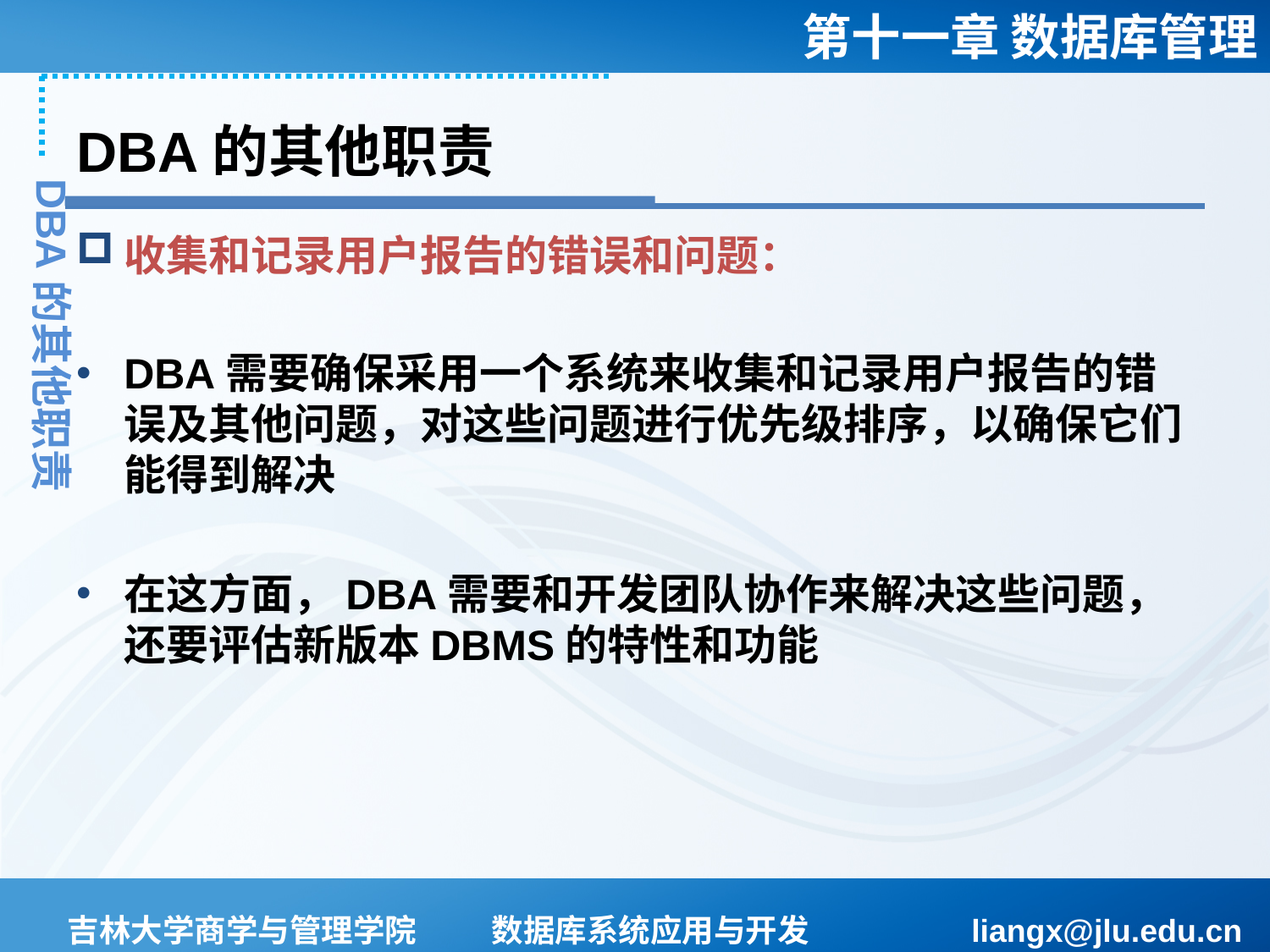

# DBA的其他职责
DBA的其他职责
收集和记录用户报告的错误和问题：

DBA需要确保采用一个系统来收集和记录用户报告的错误及其他问题，对这些问题进行优先级排序，以确保它们能得到解决

在这方面，DBA需要和开发团队协作来解决这些问题，还要评估新版本DBMS的特性和功能